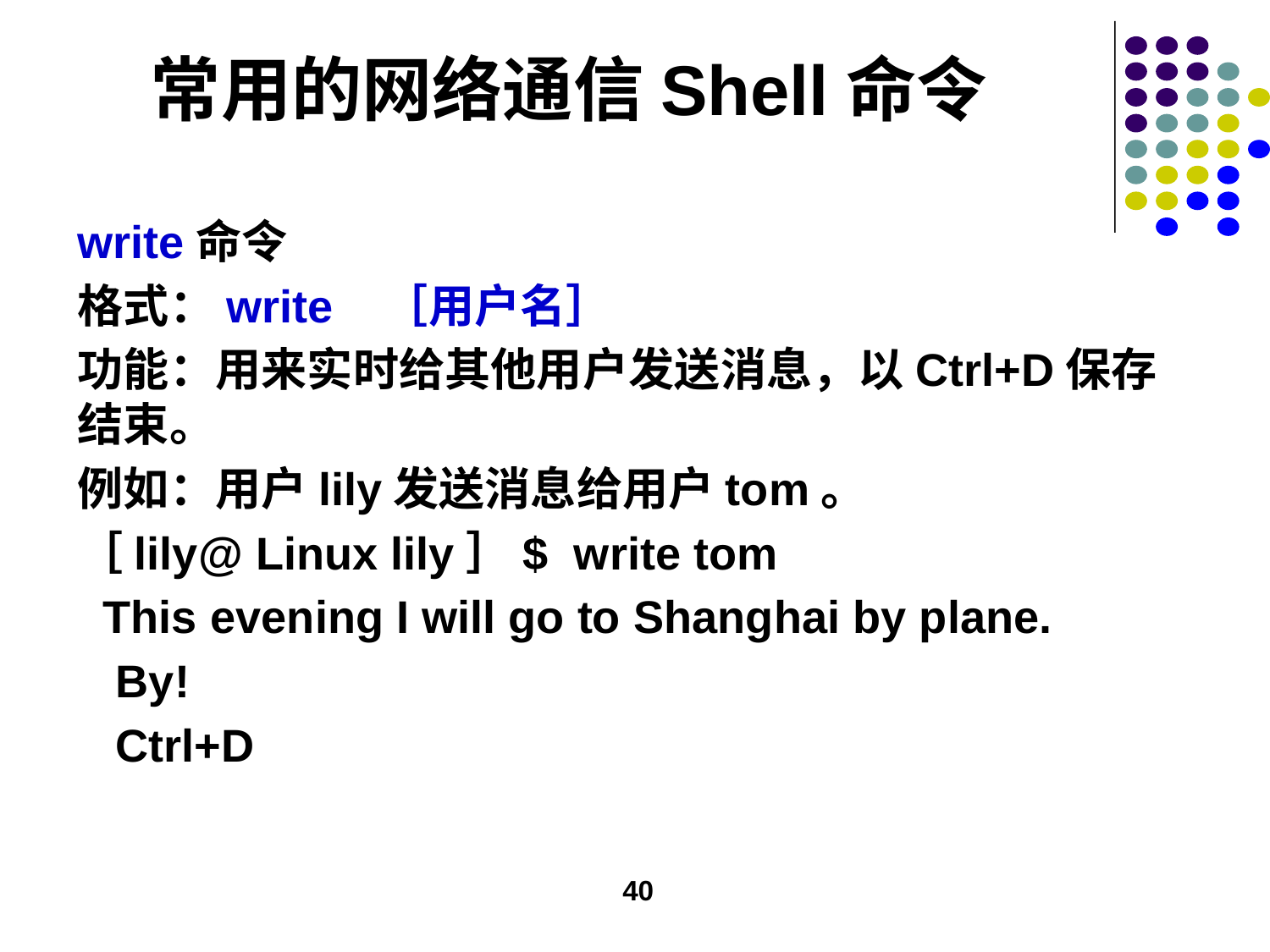

# 常用的网络通信Shell命令
write命令
格式：write   ［用户名］
功能：用来实时给其他用户发送消息，以Ctrl+D保存结束。
例如：用户lily发送消息给用户tom。
［lily@ Linux lily］$  write tom
  This evening I will go to Shanghai by plane.
   By!
   Ctrl+D

40